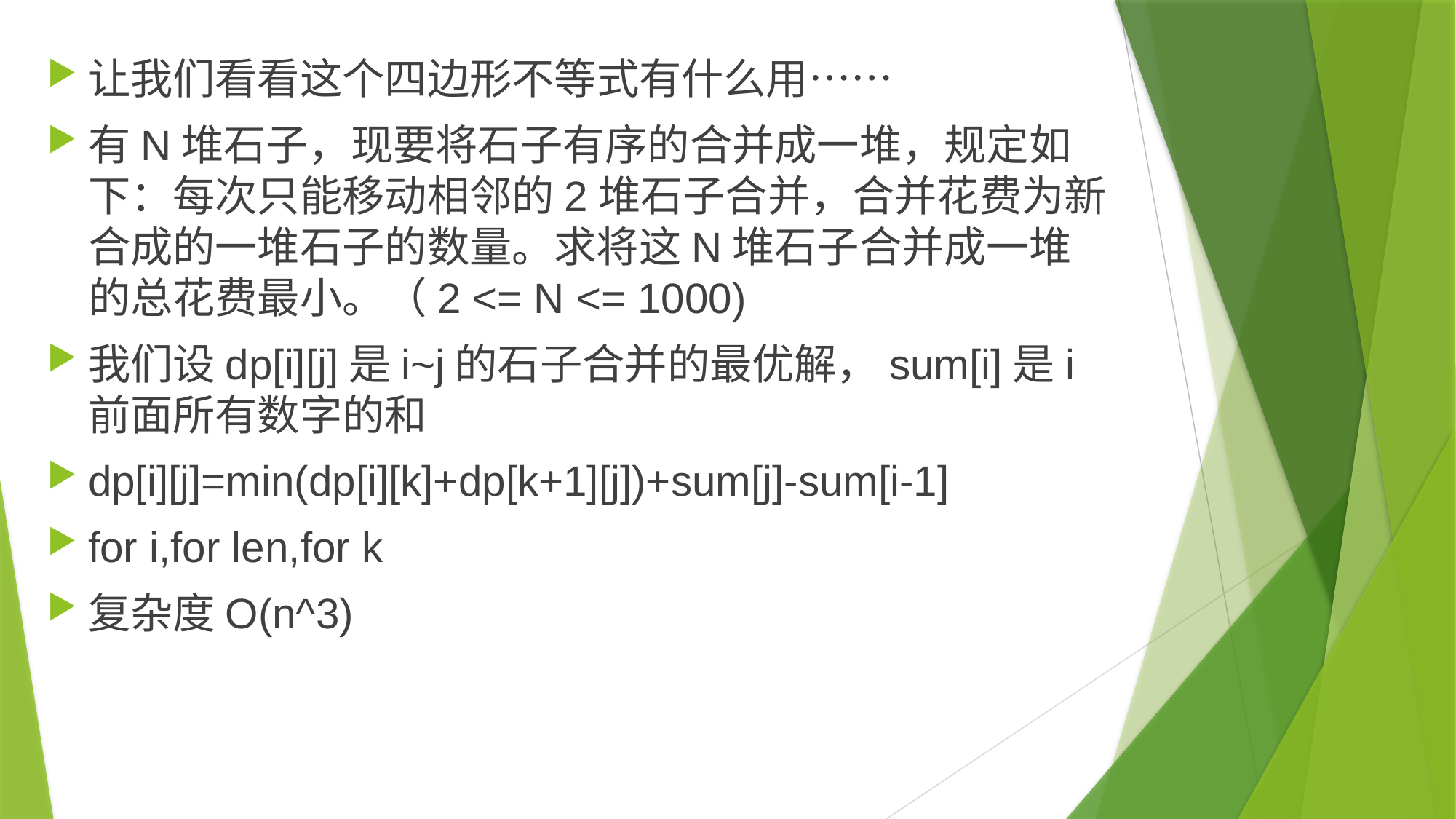

让我们看看这个四边形不等式有什么用……
有N堆石子，现要将石子有序的合并成一堆，规定如下：每次只能移动相邻的2堆石子合并，合并花费为新合成的一堆石子的数量。求将这N堆石子合并成一堆的总花费最小。（2 <= N <= 1000)
我们设dp[i][j]是i~j的石子合并的最优解，sum[i]是i前面所有数字的和
dp[i][j]=min(dp[i][k]+dp[k+1][j])+sum[j]-sum[i-1]
for i,for len,for k
复杂度O(n^3)